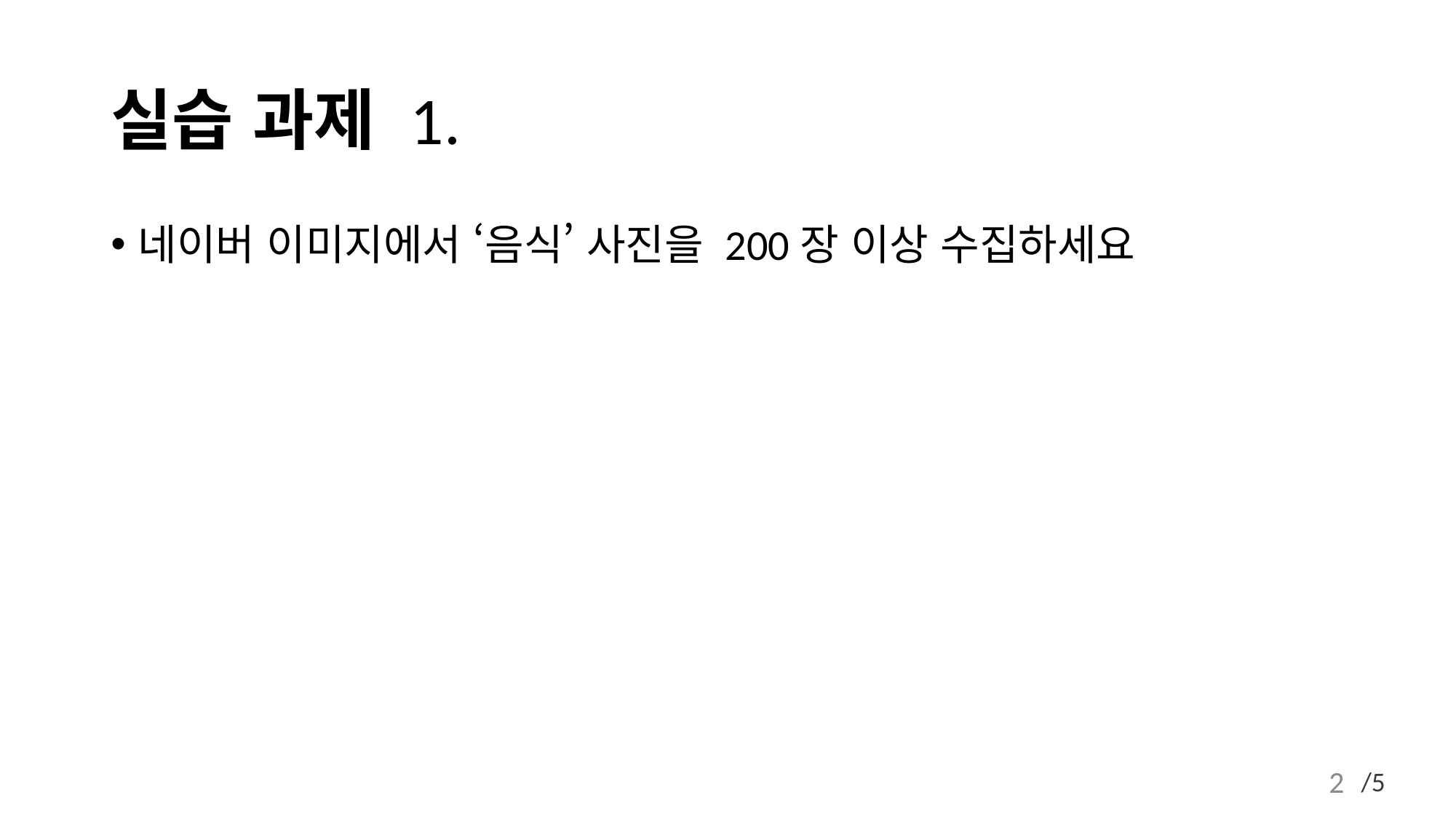

# 실습 과제 1.
네이버 이미지에서 ‘음식’ 사진을 200장 이상 수집하세요

2